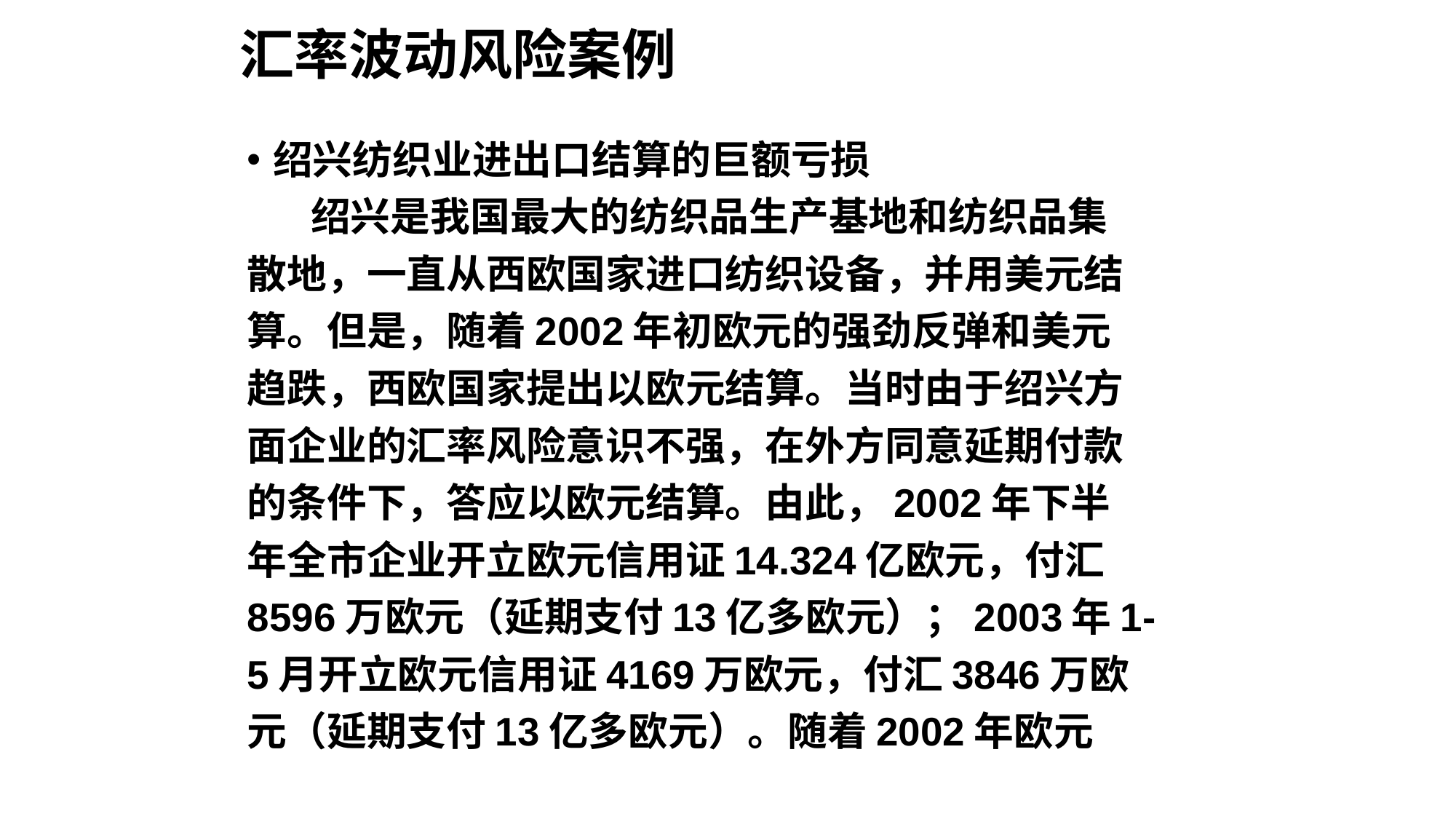

汇率波动风险案例
绍兴纺织业进出口结算的巨额亏损
      绍兴是我国最大的纺织品生产基地和纺织品集
散地，一直从西欧国家进口纺织设备，并用美元结
算。但是，随着2002年初欧元的强劲反弹和美元
趋跌，西欧国家提出以欧元结算。当时由于绍兴方
面企业的汇率风险意识不强，在外方同意延期付款
的条件下，答应以欧元结算。由此，2002年下半
年全市企业开立欧元信用证14.324亿欧元，付汇
8596万欧元（延期支付13亿多欧元）；2003年1-
5月开立欧元信用证4169万欧元，付汇3846万欧
元（延期支付13亿多欧元）。随着2002年欧元